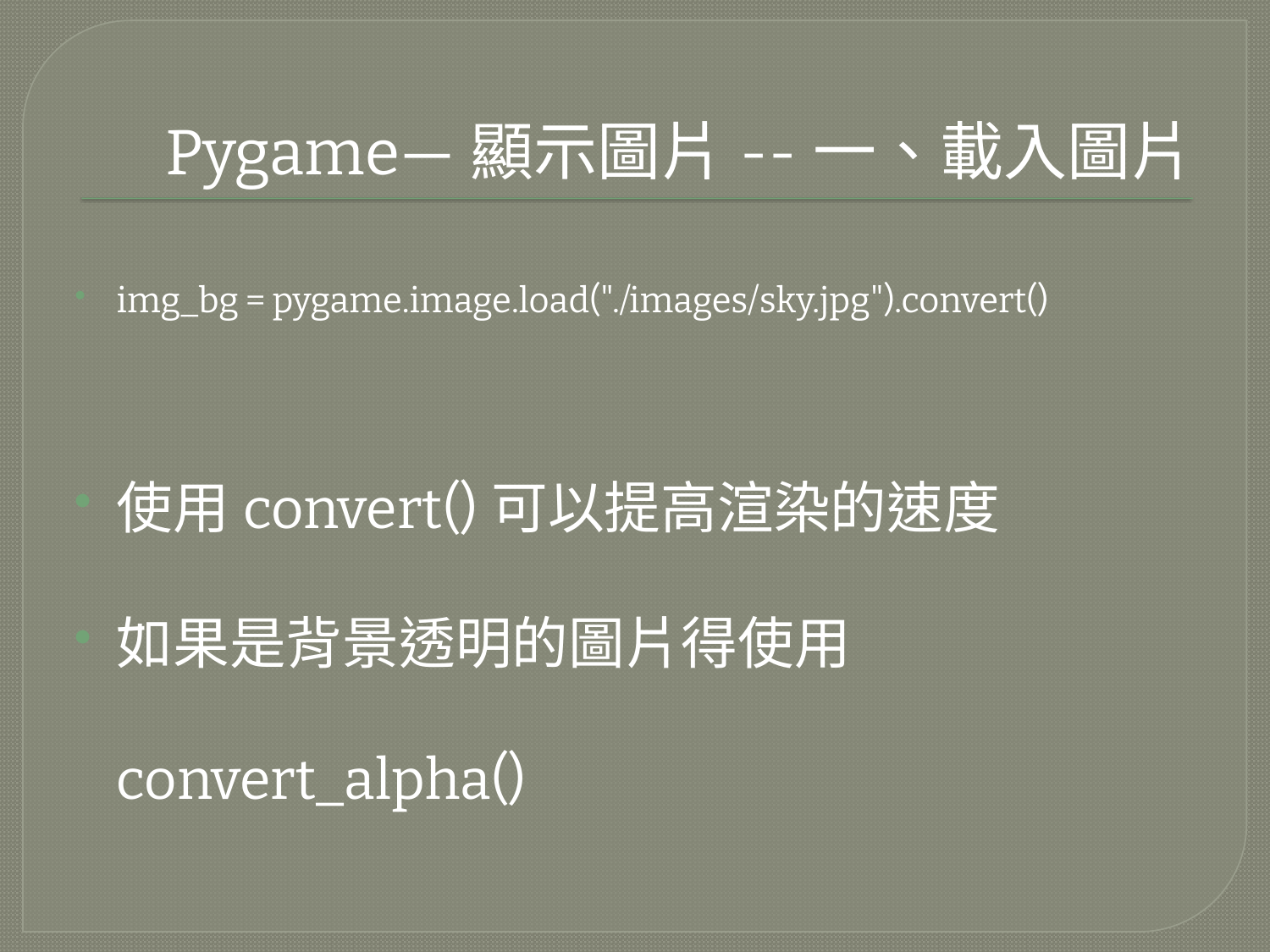

# Pygame—顯示圖片--一、載入圖片
img_bg = pygame.image.load("./images/sky.jpg").convert()

使用convert()可以提高渲染的速度
如果是背景透明的圖片得使用convert_alpha()